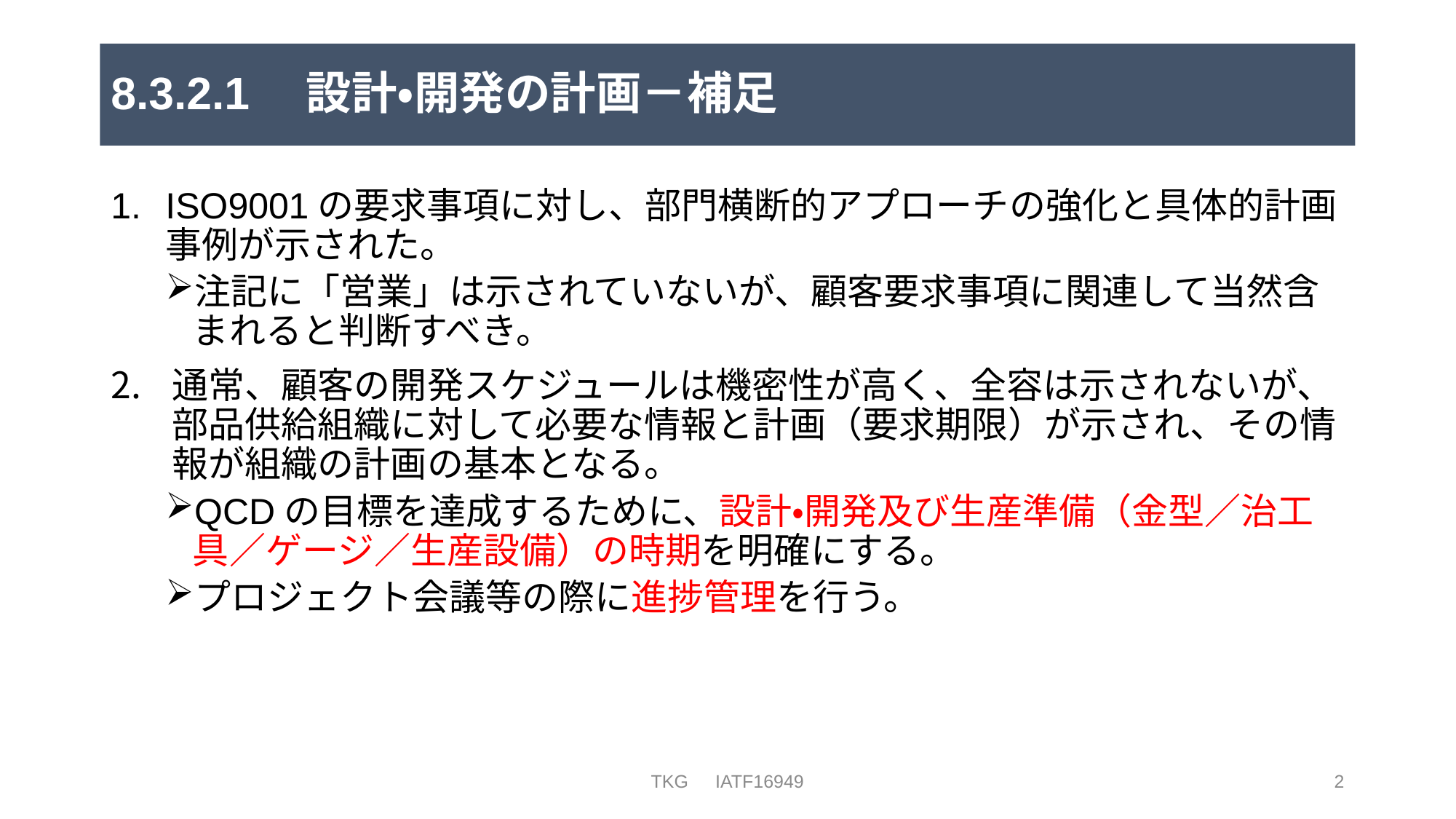

# 8.3.2.1　設計・開発の計画－補足
ISO9001の要求事項に対し、部門横断的アプローチの強化と具体的計画事例が示された。
注記に「営業」は示されていないが、顧客要求事項に関連して当然含まれると判断すべき。
通常、顧客の開発スケジュールは機密性が高く、全容は示されないが、部品供給組織に対して必要な情報と計画（要求期限）が示され、その情報が組織の計画の基本となる。
QCDの目標を達成するために、設計・開発及び生産準備（金型／治工具／ゲージ／生産設備）の時期を明確にする。
プロジェクト会議等の際に進捗管理を行う。
TKG　IATF16949
2